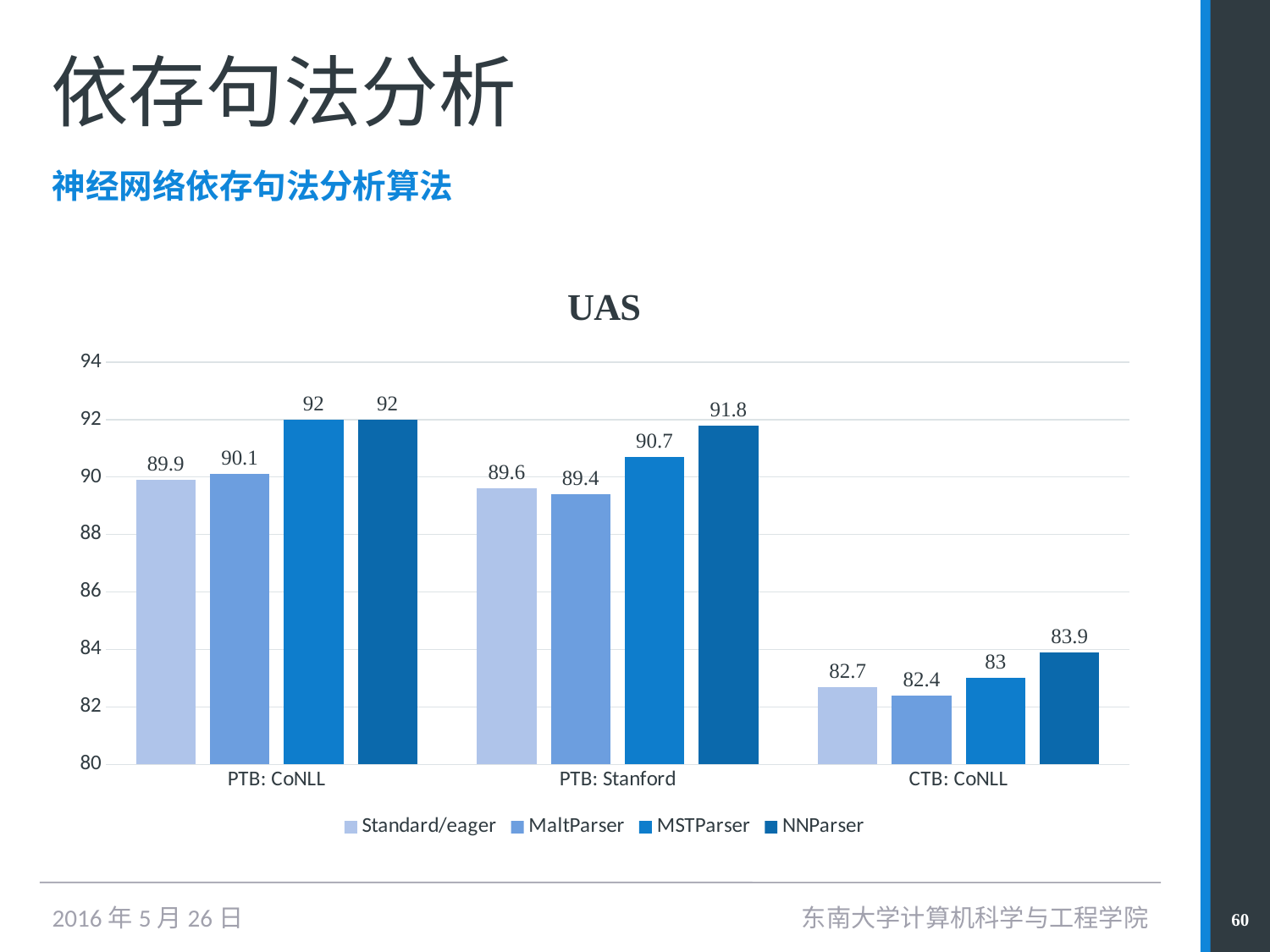

# 依存句法分析
神经网络依存句法分析算法

### Chart: UAS

| Category | Standard/eager | MaltParser | MSTParser | NNParser |
|---|---|---|---|---|
| PTB: CoNLL | 89.9 | 90.1 | 92.0 | 92.0 |
| PTB: Stanford | 89.6 | 89.4 | 90.7 | 91.8 |
| CTB: CoNLL | 82.7 | 82.4 | 83.0 | 83.9 |
东南大学计算机科学与工程学院
60